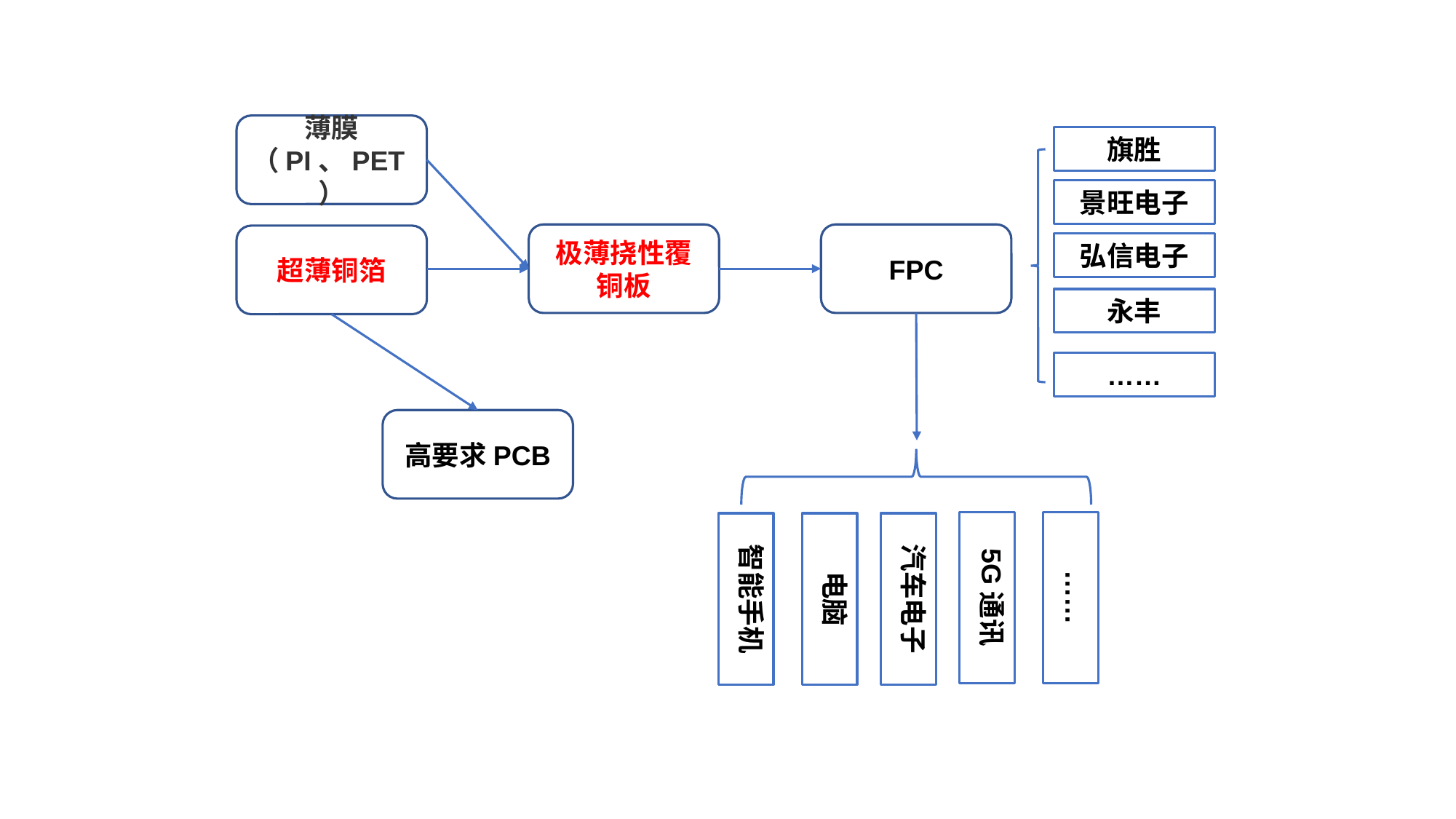

薄膜
（PI、PET）
旗胜

景旺电子
极薄挠性覆铜板
FPC
超薄铜箔
弘信电子
永丰

……
高要求PCB
5G通讯
……
智能手机
电脑
汽车电子